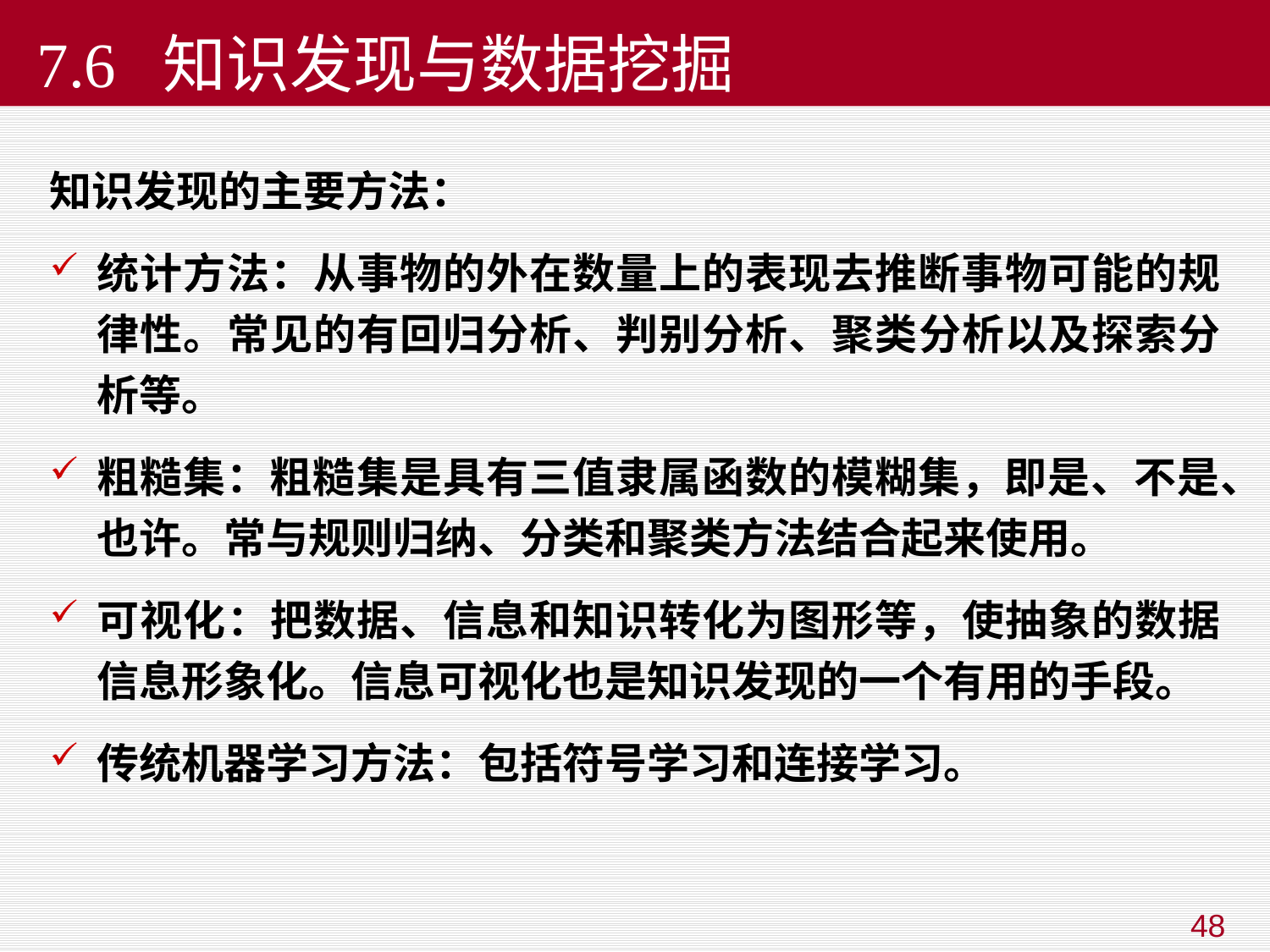

7.6  知识发现与数据挖掘
知识发现的主要方法：
统计方法：从事物的外在数量上的表现去推断事物可能的规律性。常见的有回归分析、判别分析、聚类分析以及探索分析等。
粗糙集：粗糙集是具有三值隶属函数的模糊集，即是、不是、也许。常与规则归纳、分类和聚类方法结合起来使用。
可视化：把数据、信息和知识转化为图形等，使抽象的数据信息形象化。信息可视化也是知识发现的一个有用的手段。
传统机器学习方法：包括符号学习和连接学习。
48